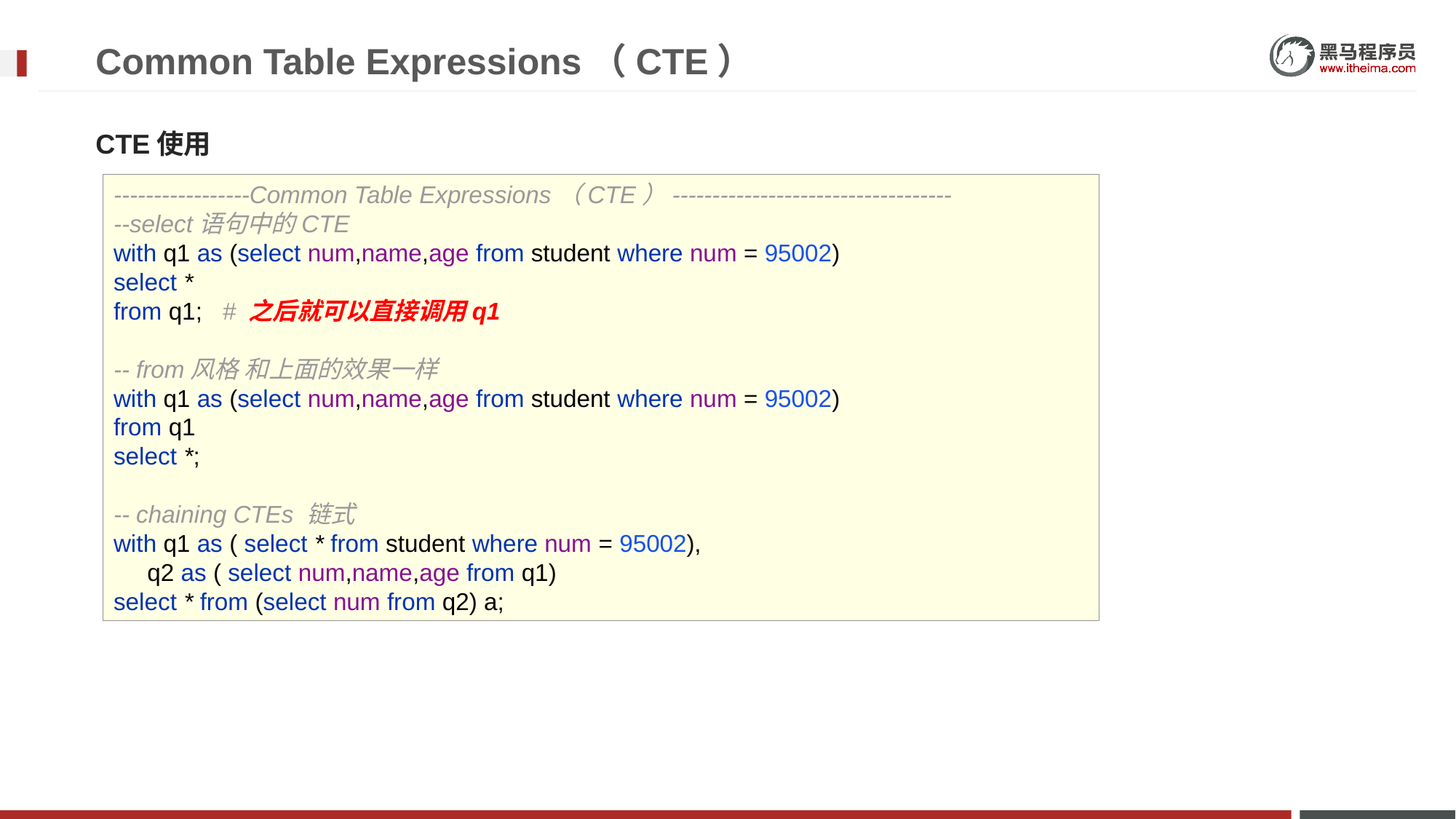

# Common Table Expressions（CTE）
CTE使用
-----------------Common Table Expressions（CTE）-----------------------------------
--select语句中的CTE
with q1 as (select num,name,age from student where num = 95002)
select *
from q1;   # 之后就可以直接调用q1
-- from风格 和上面的效果一样
with q1 as (select num,name,age from student where num = 95002)
from q1
select *;
-- chaining CTEs 链式
with q1 as ( select * from student where num = 95002),
     q2 as ( select num,name,age from q1)
select * from (select num from q2) a;